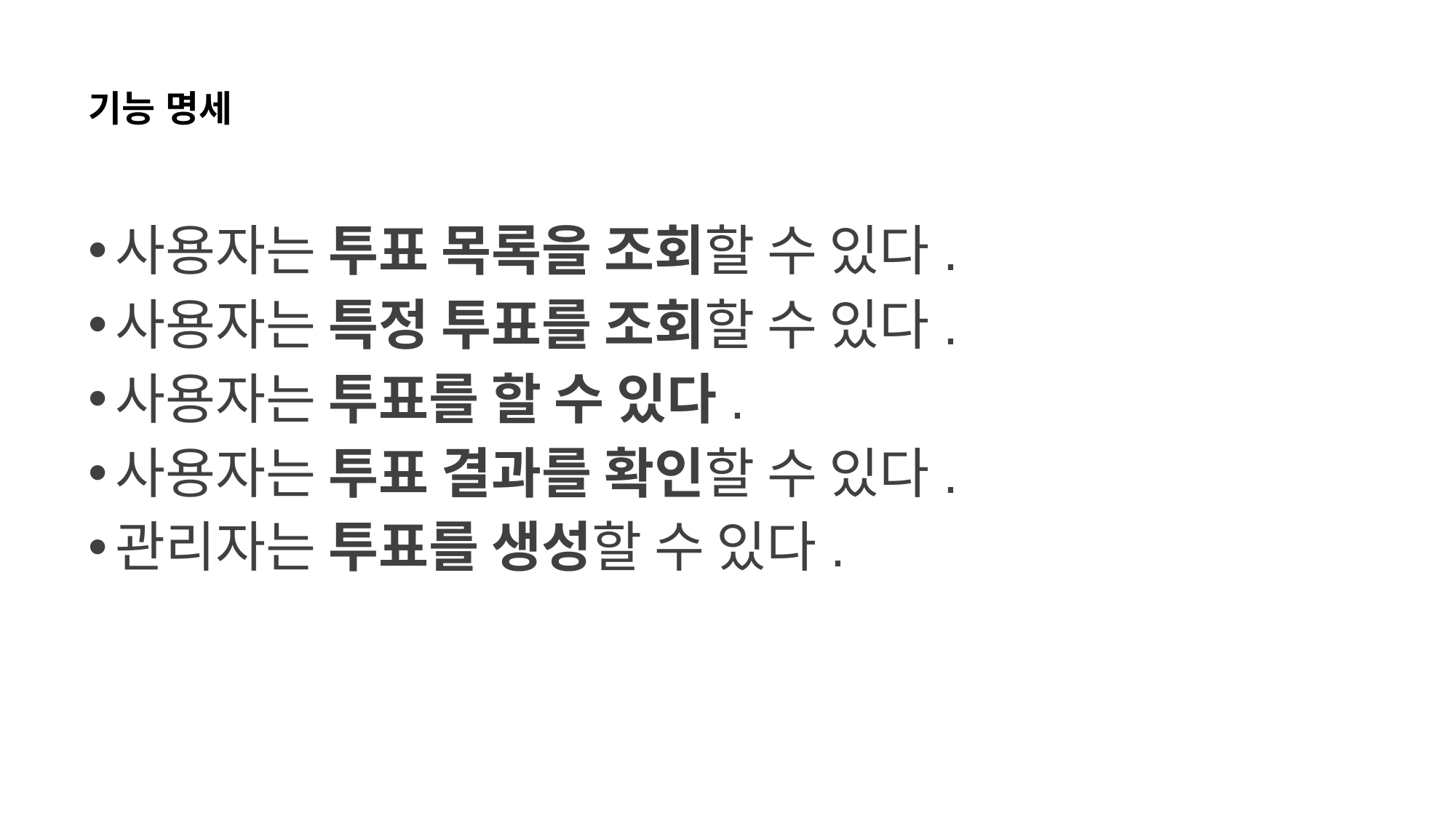

# 기능 명세
사용자는 투표 목록을 조회할 수 있다.
사용자는 특정 투표를 조회할 수 있다.
사용자는 투표를 할 수 있다.
사용자는 투표 결과를 확인할 수 있다.
관리자는 투표를 생성할 수 있다.